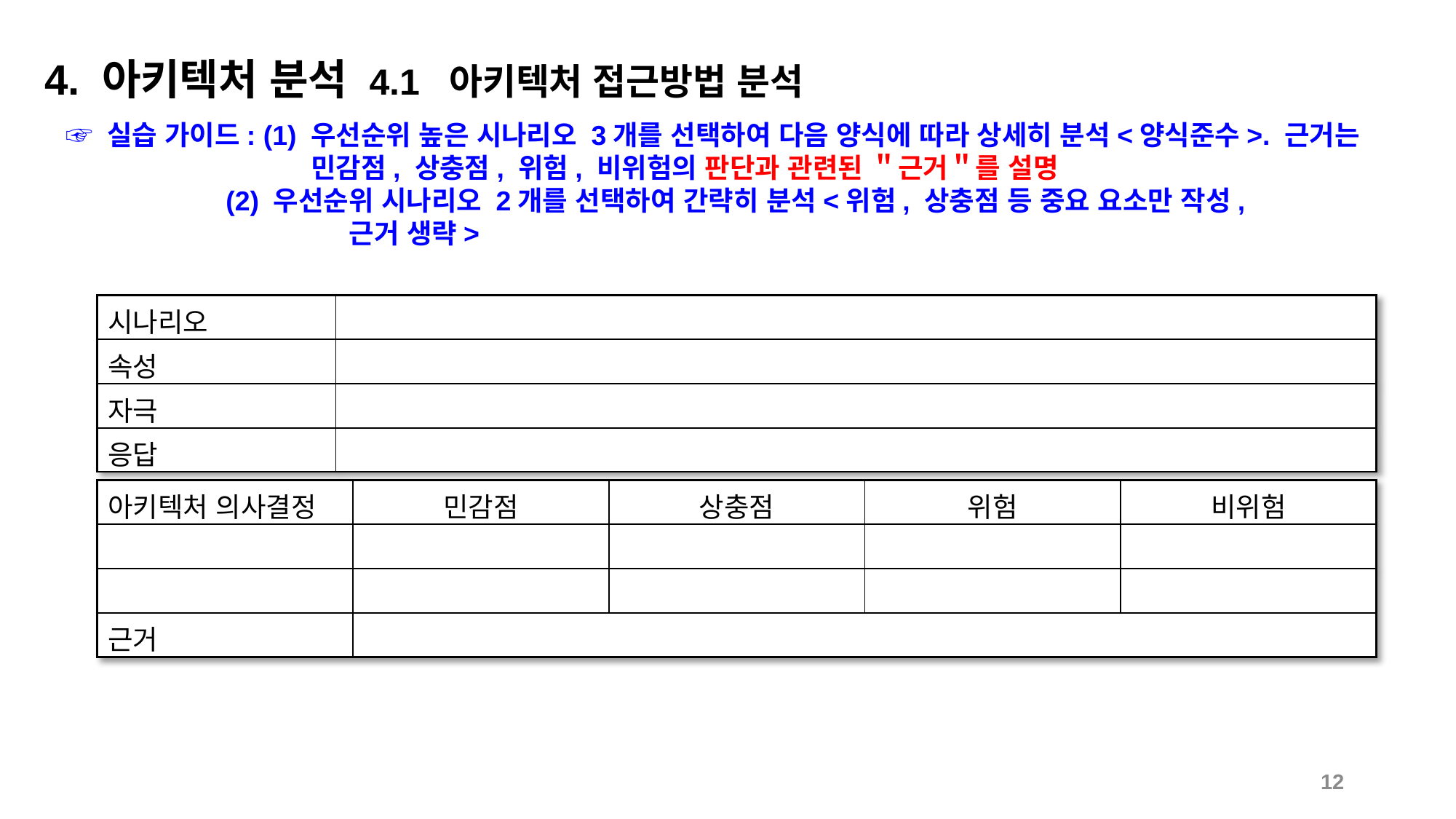

4. 아키텍처 분석 4.1  아키텍처 접근방법 분석
☞ 실습 가이드: (1) 우선순위 높은 시나리오 3개를 선택하여 다음 양식에 따라 상세히 분석<양식준수>. 근거는 민감점, 상충점, 위험, 비위험의 판단과 관련된 ＂근거＂를 설명
                     (2) 우선순위 시나리오 2개를 선택하여 간략히 분석<위험, 상충점 등 중요 요소만 작성,                    근거 생략>
| 시나리오 |  |
| --- | --- |
| 속성 |  |
| 자극 |  |
| 응답 |  |
| 아키텍처 의사결정 | 민감점 | 상충점 | 위험 | 비위험 |
| --- | --- | --- | --- | --- |
|  |  |  |  |  |
|  |  |  |  |  |
| 근거 |  |  |  |  |
12